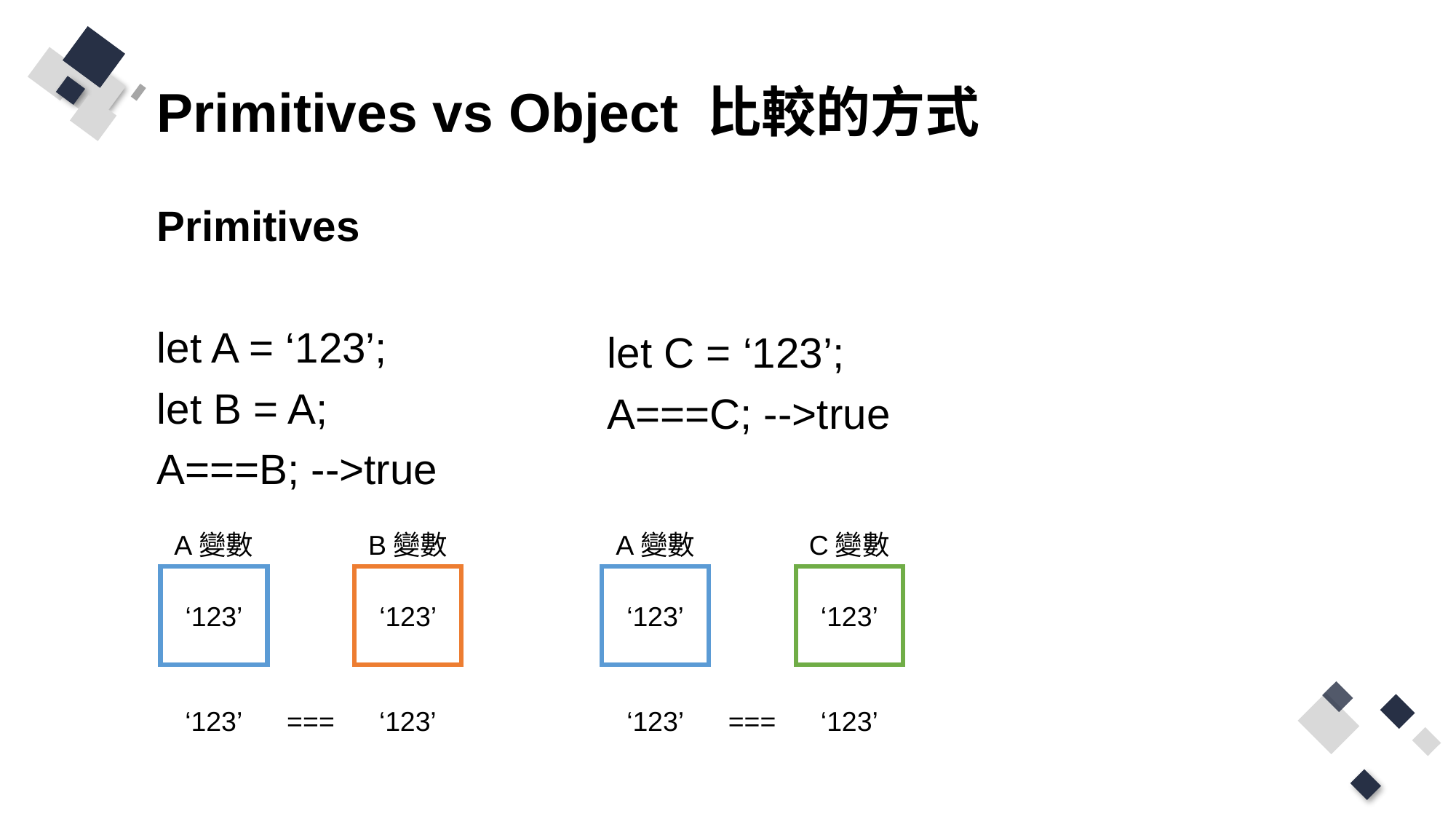

# Primitives vs Object 比較的方式
Primitives

let A = ‘123’;
let B = A;
A===B; -->true

let C = ‘123’;
A===C; -->true

A變數
B變數
A變數
C變數
‘123’
‘123’
‘123’
‘123’
‘123’
===
‘123’
‘123’
===
‘123’